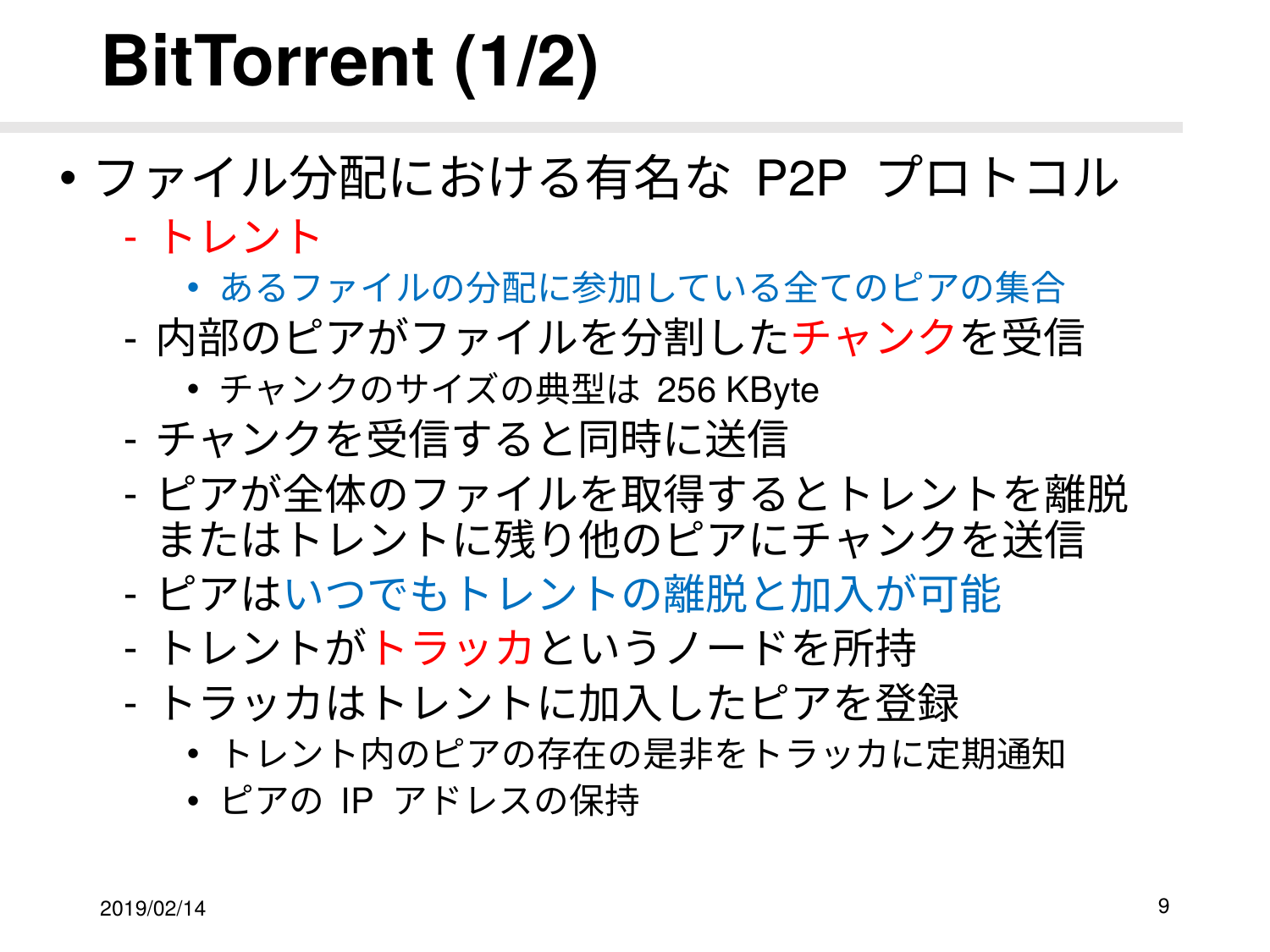

# BitTorrent (1/2)
ファイル分配における有名な P2P プロトコル
トレント
あるファイルの分配に参加している全てのピアの集合
内部のピアがファイルを分割したチャンクを受信
チャンクのサイズの典型は 256 KByte
チャンクを受信すると同時に送信
ピアが全体のファイルを取得するとトレントを離脱
またはトレントに残り他のピアにチャンクを送信
ピアはいつでもトレントの離脱と加入が可能
トレントがトラッカというノードを所持
トラッカはトレントに加入したピアを登録
トレント内のピアの存在の是非をトラッカに定期通知
ピアの IP アドレスの保持

2019/02/14
9